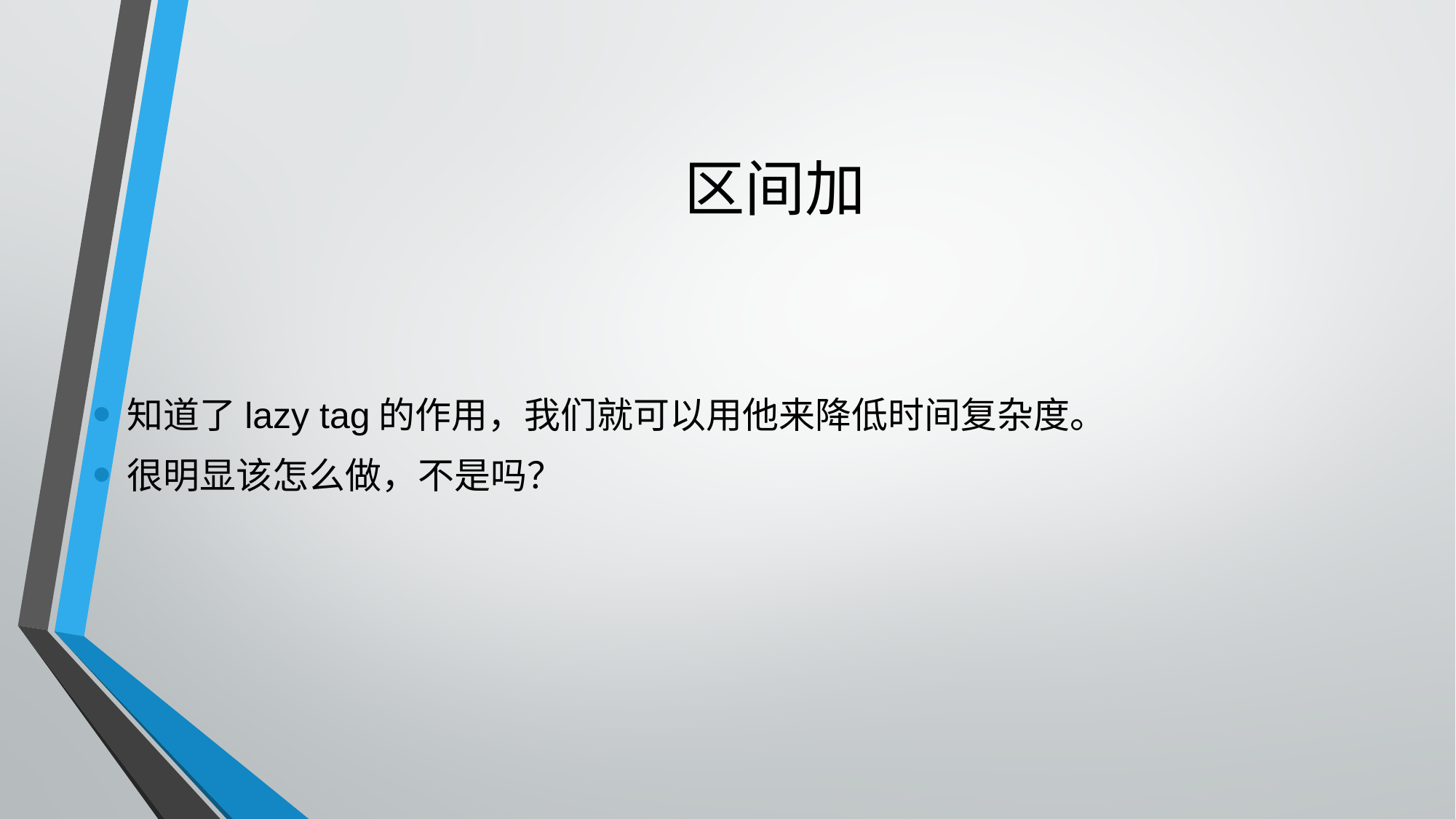

# 区间加
知道了lazy tag的作用，我们就可以用他来降低时间复杂度。
很明显该怎么做，不是吗？